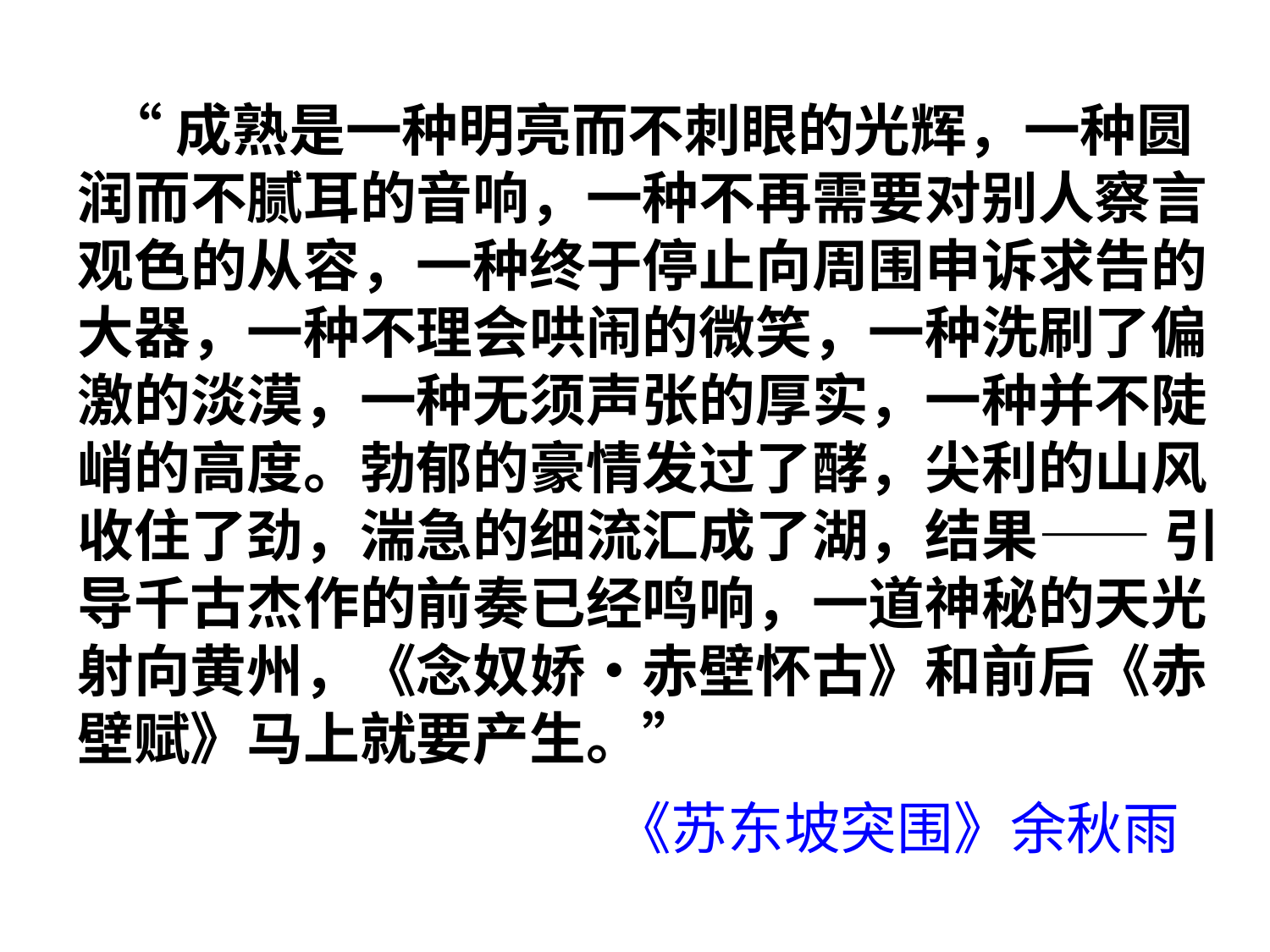

“成熟是一种明亮而不刺眼的光辉，一种圆润而不腻耳的音响，一种不再需要对别人察言观色的从容，一种终于停止向周围申诉求告的大器，一种不理会哄闹的微笑，一种洗刷了偏激的淡漠，一种无须声张的厚实，一种并不陡峭的高度。勃郁的豪情发过了酵，尖利的山风收住了劲，湍急的细流汇成了湖，结果—— 引导千古杰作的前奏已经鸣响，一道神秘的天光射向黄州，《念奴娇•赤壁怀古》和前后《赤壁赋》马上就要产生。”
《苏东坡突围》余秋雨